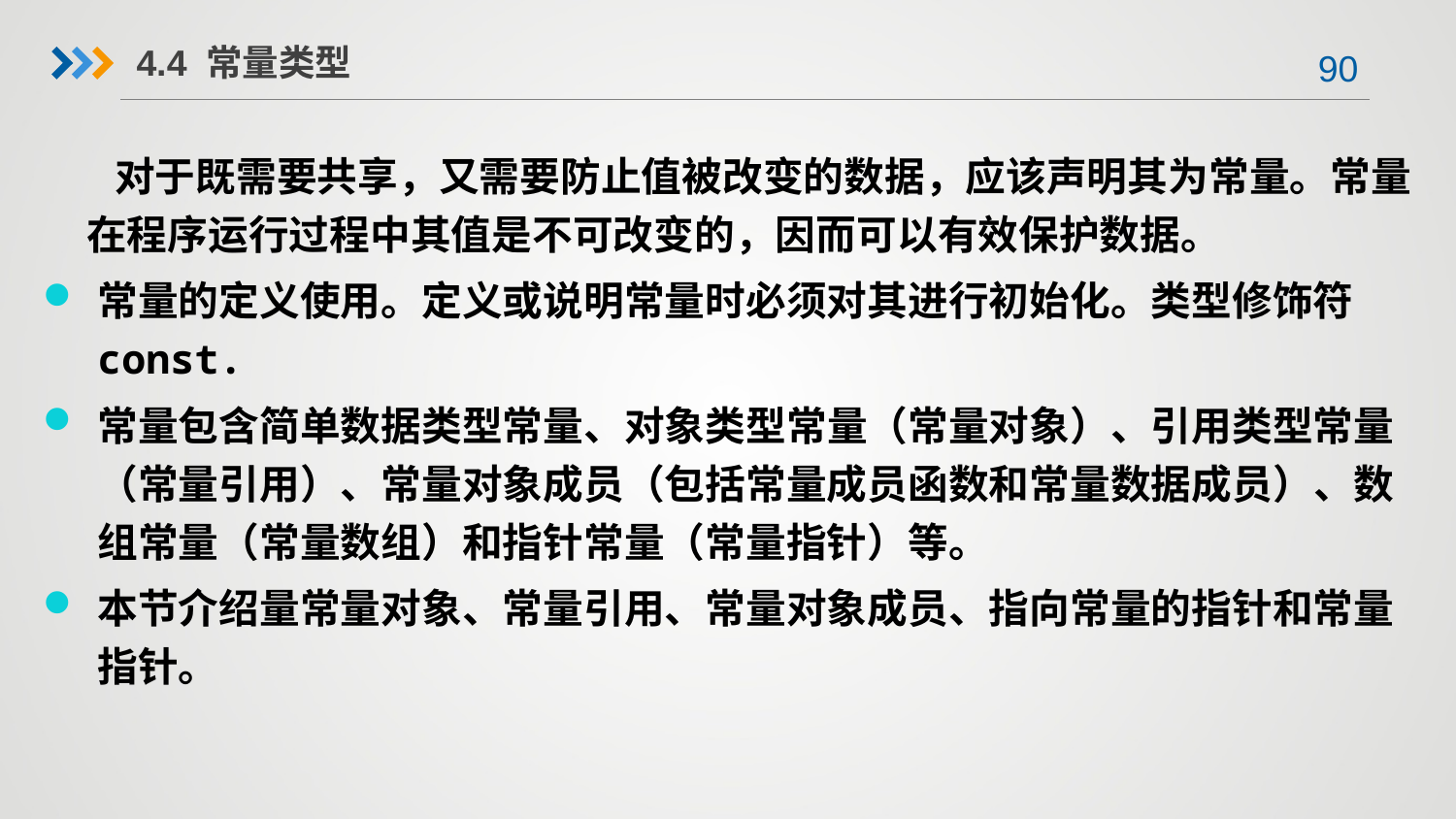

4.4 常量类型
	  对于既需要共享，又需要防止值被改变的数据，应该声明其为常量。常量在程序运行过程中其值是不可改变的，因而可以有效保护数据。
常量的定义使用。定义或说明常量时必须对其进行初始化。类型修饰符const.
常量包含简单数据类型常量、对象类型常量（常量对象）、引用类型常量（常量引用）、常量对象成员（包括常量成员函数和常量数据成员）、数组常量（常量数组）和指针常量（常量指针）等。
本节介绍量常量对象、常量引用、常量对象成员、指向常量的指针和常量指针。